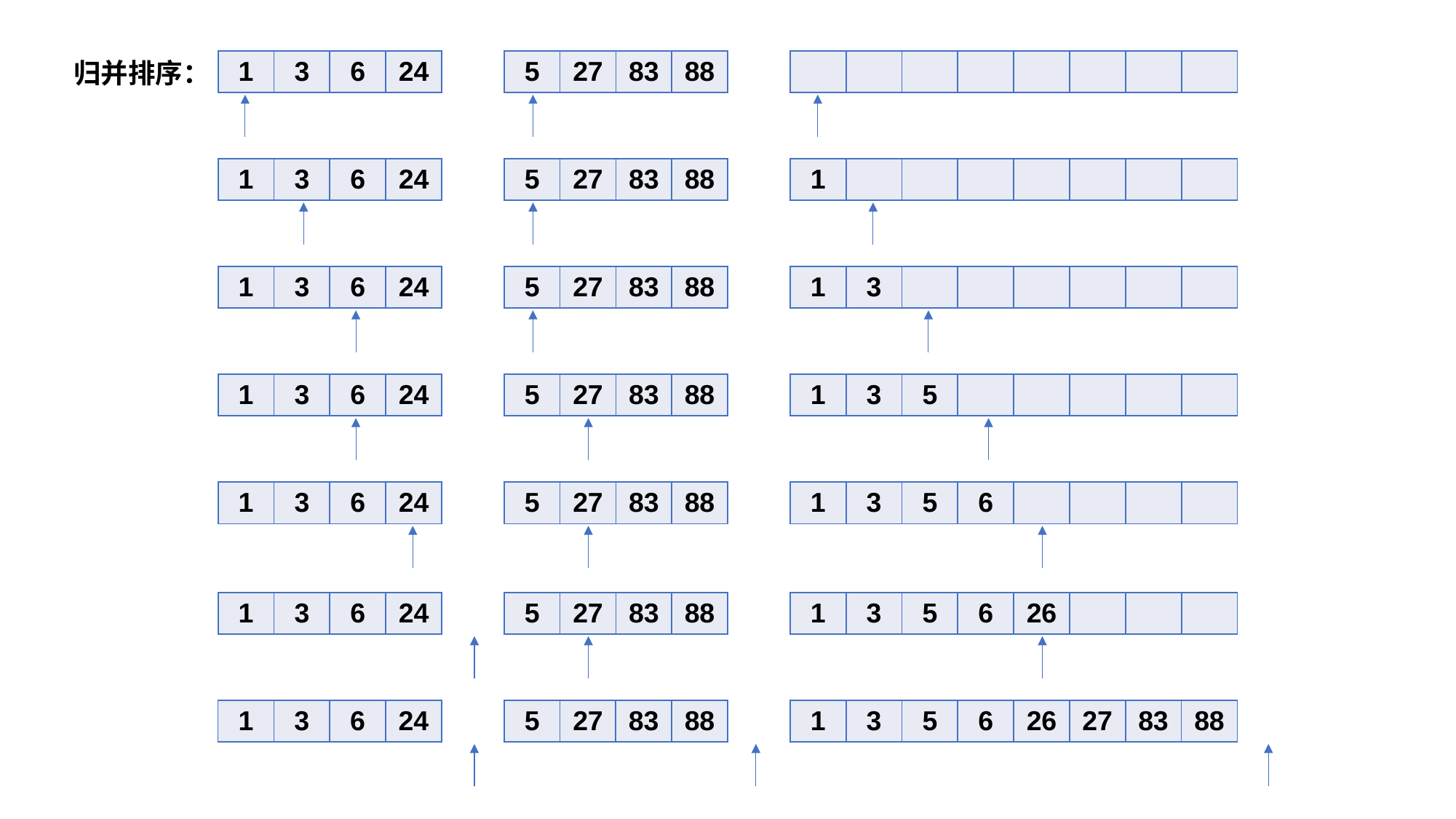

归并排序：
| 1 | 3 | 6 | 24 |
| --- | --- | --- | --- |
| 5 | 27 | 83 | 88 |
| --- | --- | --- | --- |
|  |  |  |  |  |  |  |  |
| --- | --- | --- | --- | --- | --- | --- | --- |
| 1 | 3 | 6 | 24 |
| --- | --- | --- | --- |
| 5 | 27 | 83 | 88 |
| --- | --- | --- | --- |
| 1 |  |  |  |  |  |  |  |
| --- | --- | --- | --- | --- | --- | --- | --- |
| 1 | 3 | 6 | 24 |
| --- | --- | --- | --- |
| 5 | 27 | 83 | 88 |
| --- | --- | --- | --- |
| 1 | 3 |  |  |  |  |  |  |
| --- | --- | --- | --- | --- | --- | --- | --- |
| 1 | 3 | 6 | 24 |
| --- | --- | --- | --- |
| 5 | 27 | 83 | 88 |
| --- | --- | --- | --- |
| 1 | 3 | 5 |  |  |  |  |  |
| --- | --- | --- | --- | --- | --- | --- | --- |
| 1 | 3 | 6 | 24 |
| --- | --- | --- | --- |
| 5 | 27 | 83 | 88 |
| --- | --- | --- | --- |
| 1 | 3 | 5 | 6 |  |  |  |  |
| --- | --- | --- | --- | --- | --- | --- | --- |
| 1 | 3 | 6 | 24 |
| --- | --- | --- | --- |
| 5 | 27 | 83 | 88 |
| --- | --- | --- | --- |
| 1 | 3 | 5 | 6 | 26 |  |  |  |
| --- | --- | --- | --- | --- | --- | --- | --- |
| 1 | 3 | 6 | 24 |
| --- | --- | --- | --- |
| 5 | 27 | 83 | 88 |
| --- | --- | --- | --- |
| 1 | 3 | 5 | 6 | 26 | 27 | 83 | 88 |
| --- | --- | --- | --- | --- | --- | --- | --- |